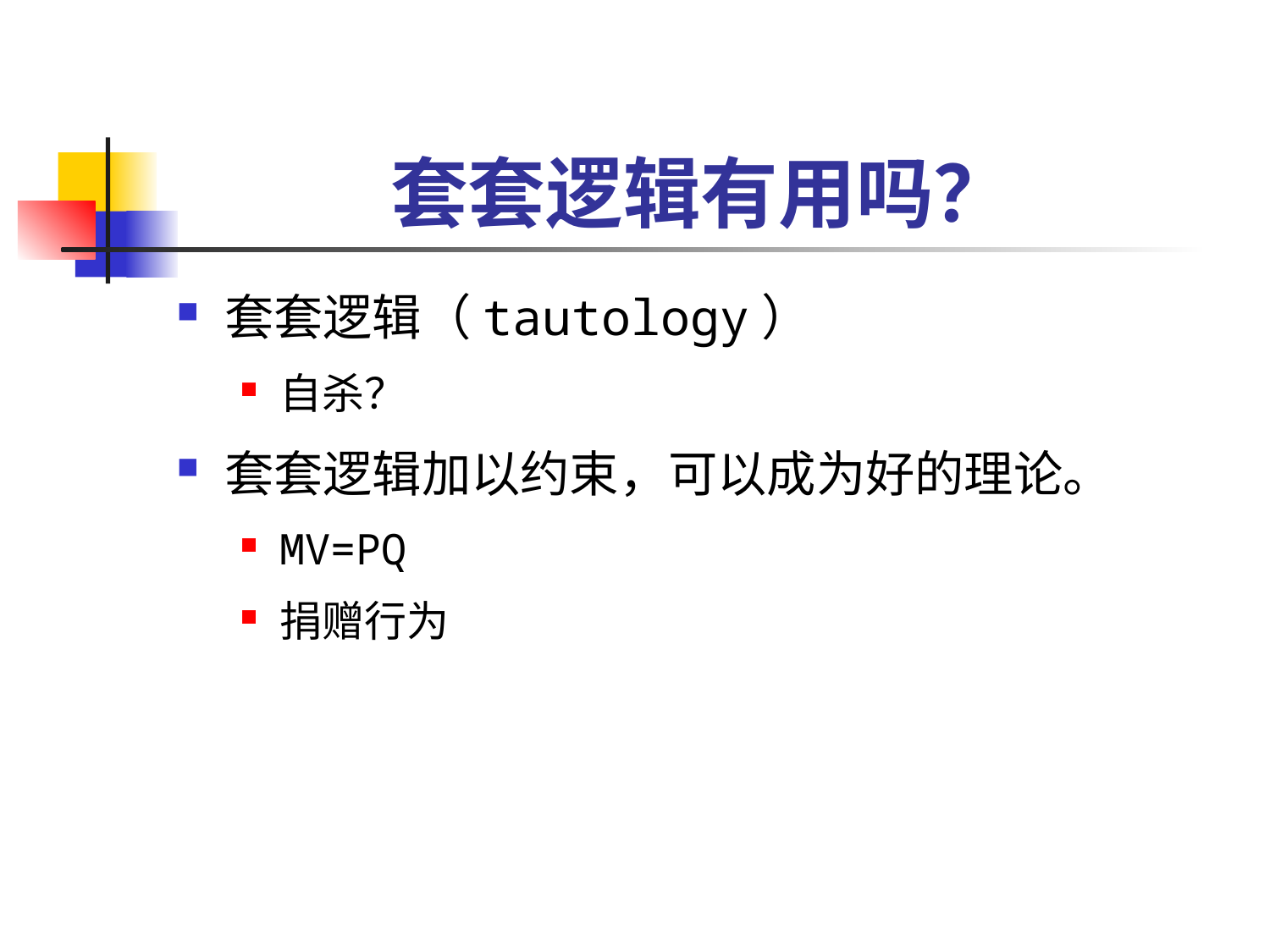

# 套套逻辑有用吗？
套套逻辑（tautology）
自杀？
套套逻辑加以约束，可以成为好的理论。
MV=PQ
捐赠行为